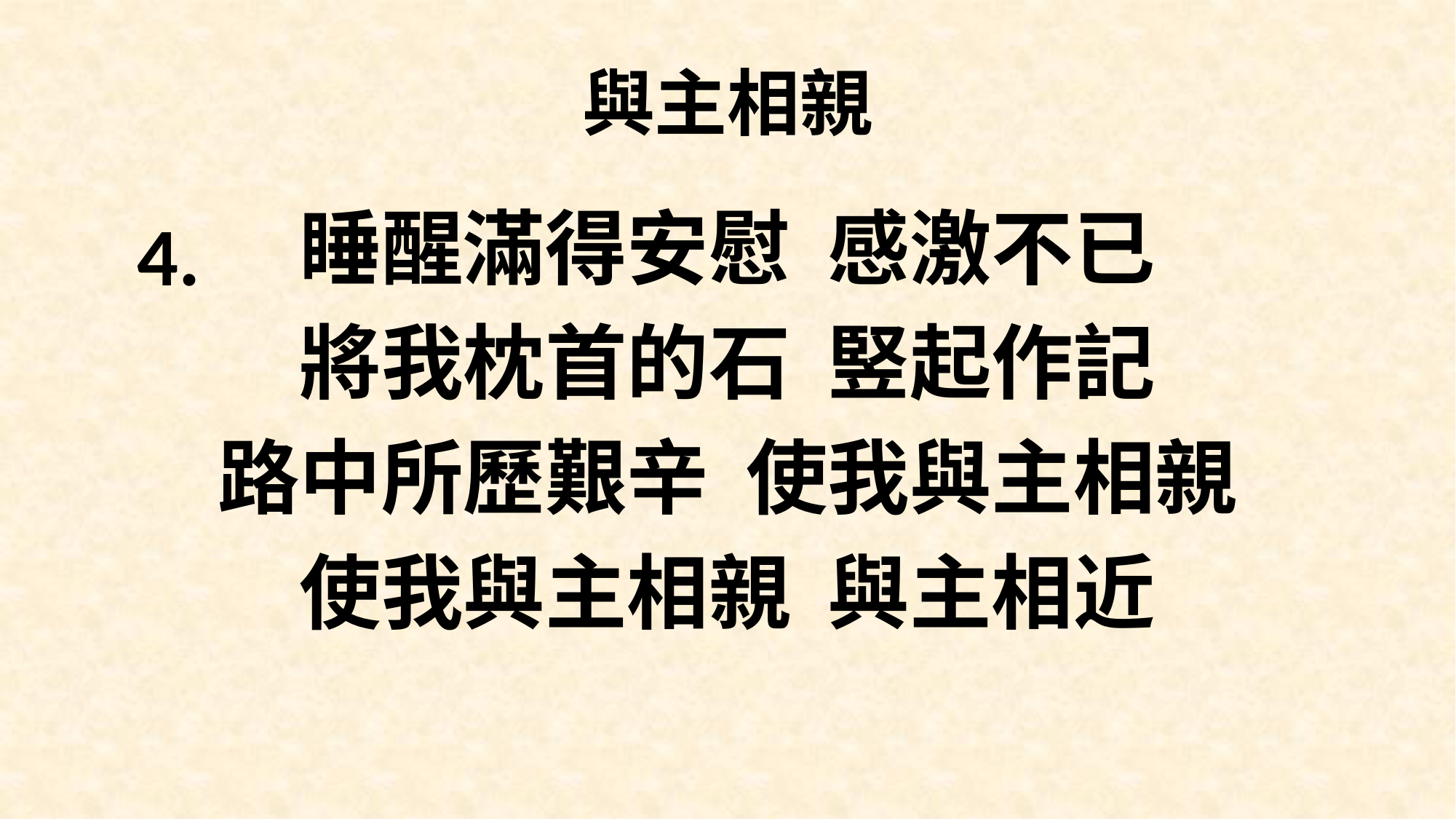

# 與主相親
睡醒滿得安慰  感激不已
將我枕首的石  竪起作記
路中所歷艱辛  使我與主相親
使我與主相親  與主相近
4.